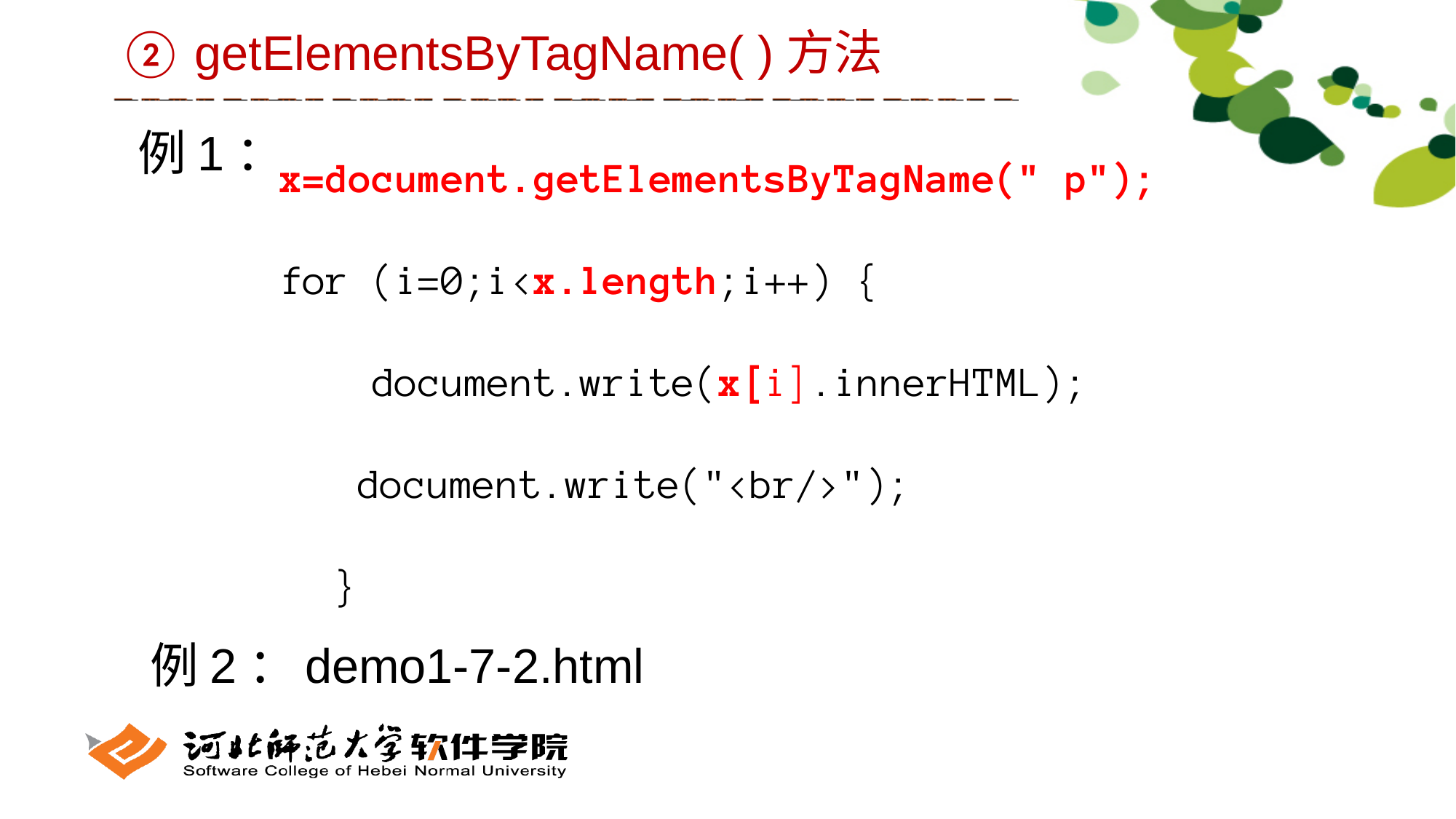

② getElementsByTagName( )方法
x=document.getElementsByTagName(" p");
for (i=0;i<x.length;i++) {
    document.write(x[i].innerHTML);
 document.write("<br/>");
}
 例1：
 例2：
demo1-7-2.html